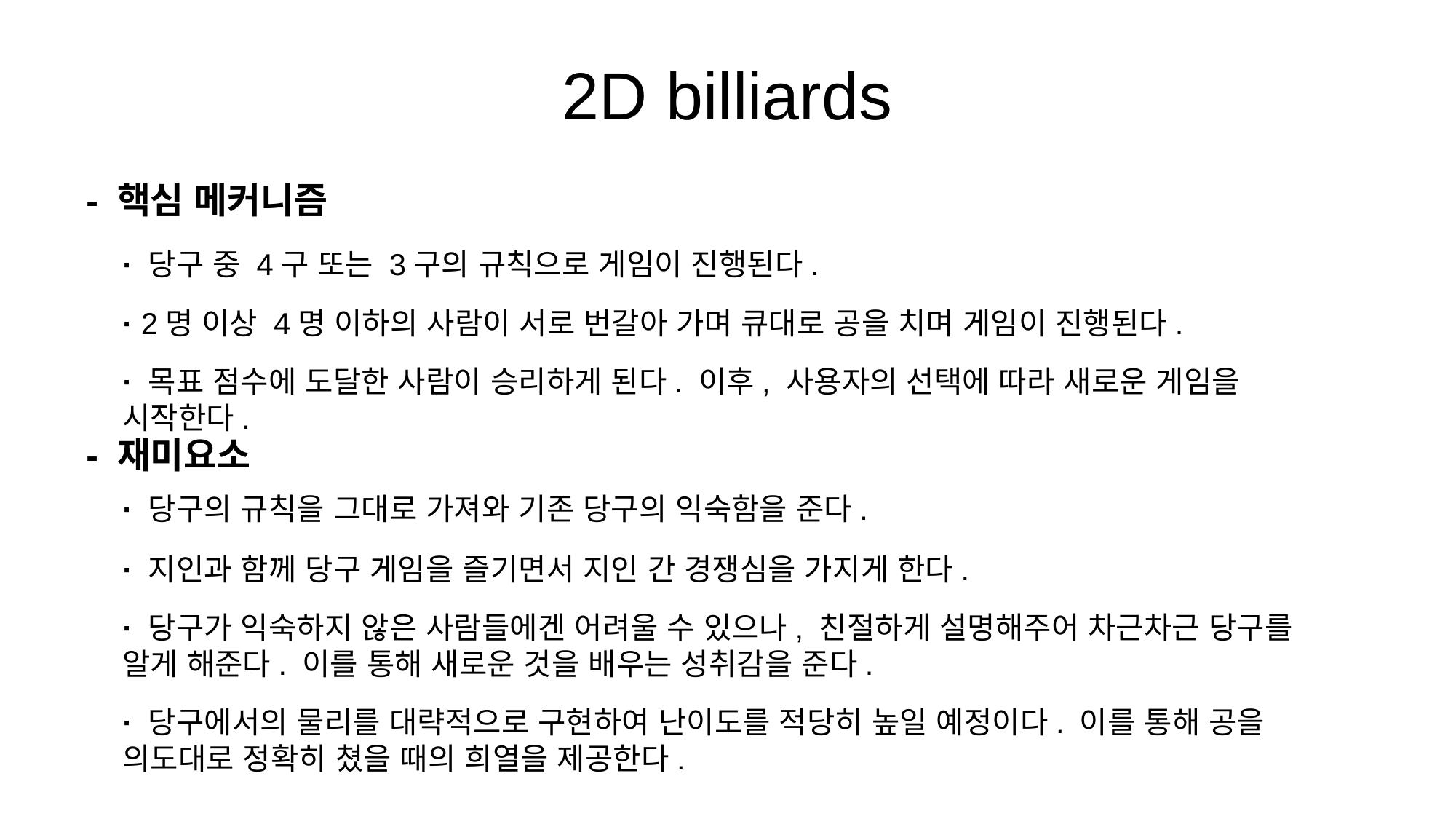

# 2D billiards
- 핵심 메커니즘
· 당구 중 4구 또는 3구의 규칙으로 게임이 진행된다.
· 2명 이상 4명 이하의 사람이 서로 번갈아 가며 큐대로 공을 치며 게임이 진행된다.
· 목표 점수에 도달한 사람이 승리하게 된다. 이후, 사용자의 선택에 따라 새로운 게임을 시작한다.
- 재미요소
· 당구의 규칙을 그대로 가져와 기존 당구의 익숙함을 준다.
· 지인과 함께 당구 게임을 즐기면서 지인 간 경쟁심을 가지게 한다.
· 당구가 익숙하지 않은 사람들에겐 어려울 수 있으나, 친절하게 설명해주어 차근차근 당구를 알게 해준다. 이를 통해 새로운 것을 배우는 성취감을 준다.
· 당구에서의 물리를 대략적으로 구현하여 난이도를 적당히 높일 예정이다. 이를 통해 공을 의도대로 정확히 쳤을 때의 희열을 제공한다.